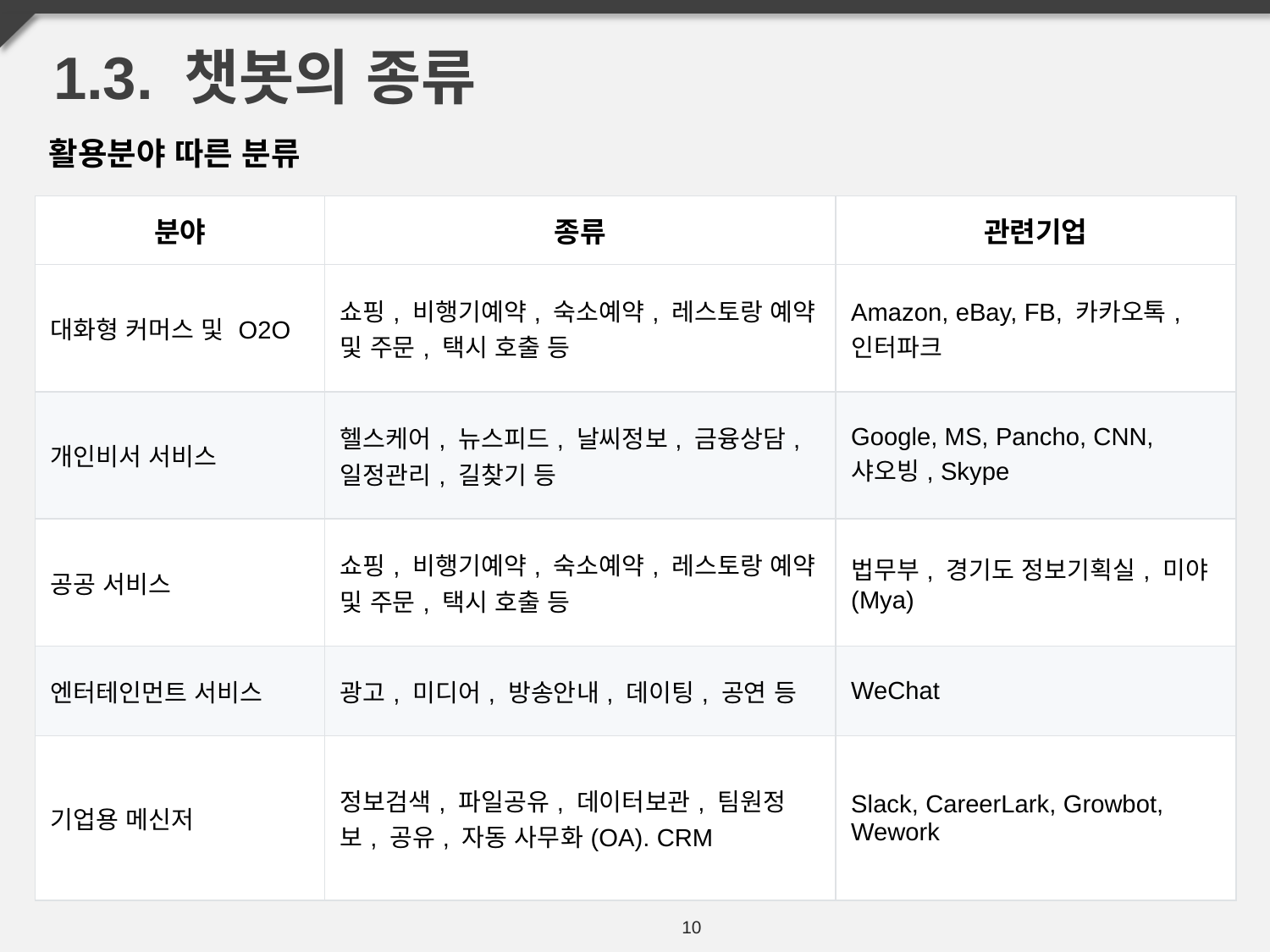

1.3. 챗봇의 종류
활용분야 따른 분류
| 분야 | 종류 | 관련기업 |
| --- | --- | --- |
| 대화형 커머스 및 O2O | 쇼핑, 비행기예약, 숙소예약, 레스토랑 예약 및 주문, 택시 호출 등 | Amazon, eBay, FB, 카카오톡, 인터파크 |
| 개인비서 서비스 | 헬스케어, 뉴스피드, 날씨정보, 금융상담, 일정관리, 길찾기 등 | Google, MS, Pancho, CNN, 샤오빙, Skype |
| 공공 서비스 | 쇼핑, 비행기예약, 숙소예약, 레스토랑 예약 및 주문, 택시 호출 등 | 법무부, 경기도 정보기획실, 미야(Mya) |
| 엔터테인먼트 서비스 | 광고, 미디어, 방송안내, 데이팅, 공연 등 | WeChat |
| 기업용 메신저 | 정보검색, 파일공유, 데이터보관, 팀원정보, 공유, 자동 사무화(OA). CRM | Slack, CareerLark, Growbot, Wework |
10